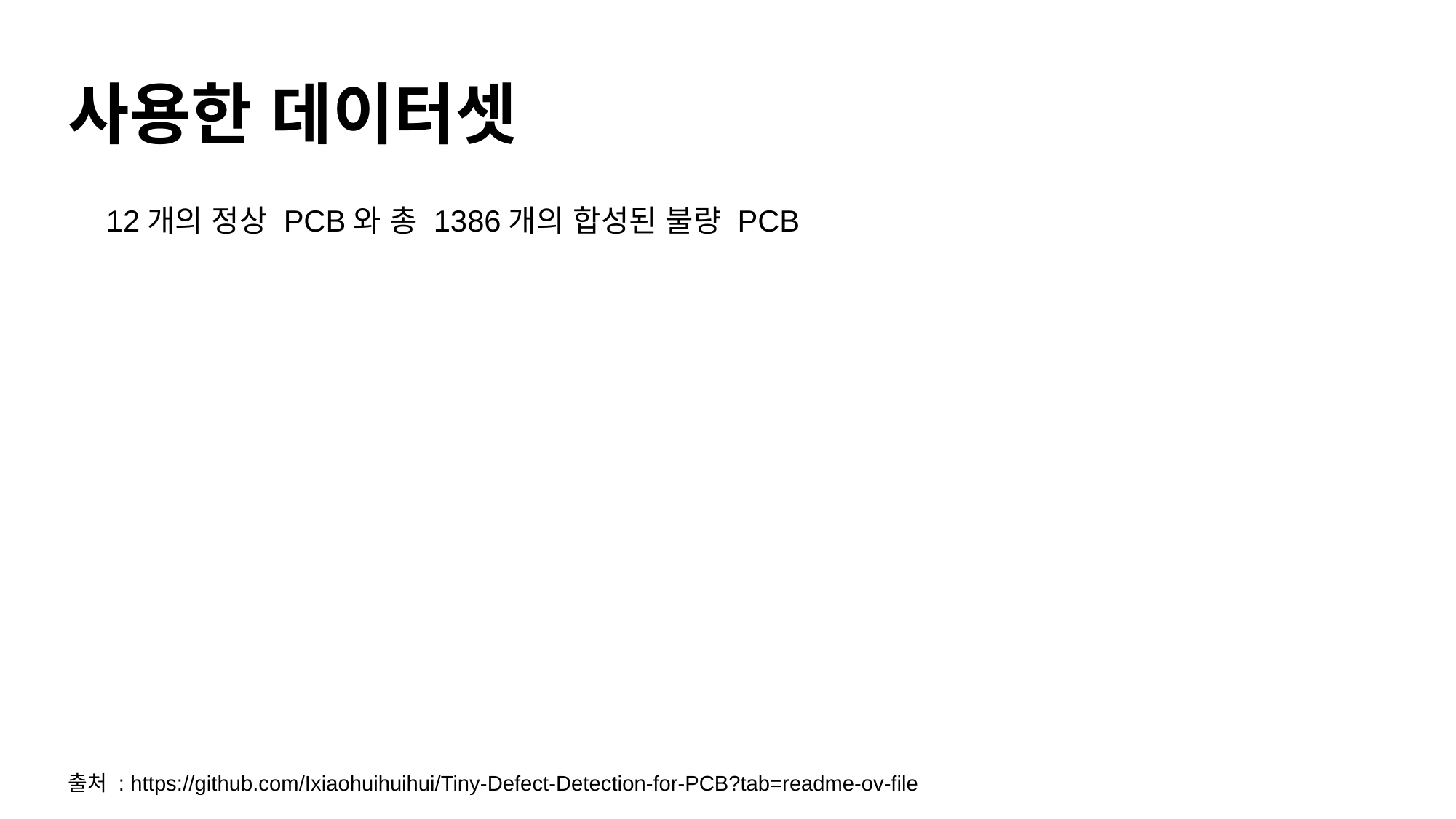

# 사용한 데이터셋
12개의 정상 PCB와 총 1386개의 합성된 불량 PCB
출처 : https://github.com/Ixiaohuihuihui/Tiny-Defect-Detection-for-PCB?tab=readme-ov-file